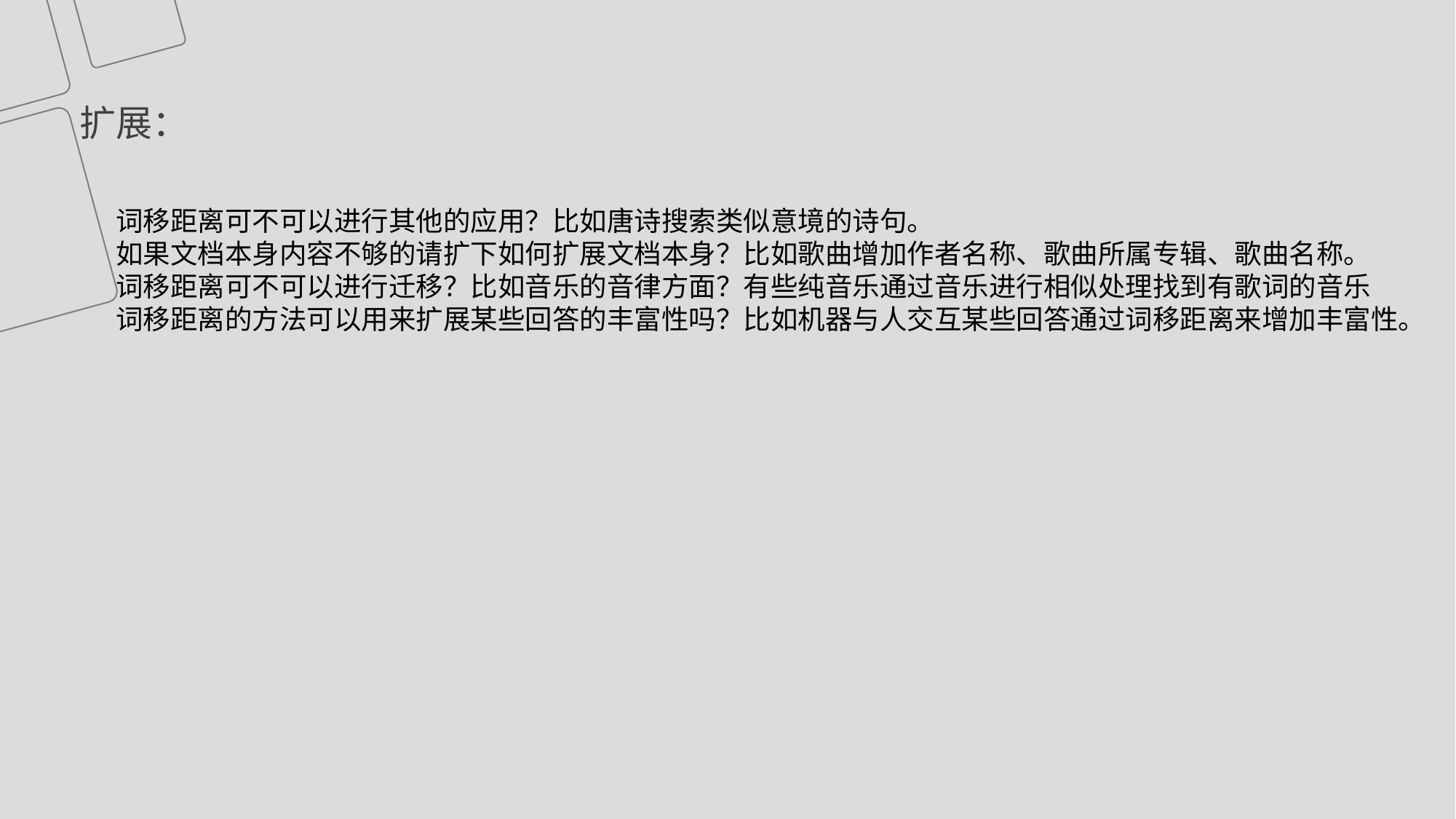

扩展：
词移距离可不可以进行其他的应用？比如唐诗搜索类似意境的诗句。
如果文档本身内容不够的请扩下如何扩展文档本身？比如歌曲增加作者名称、歌曲所属专辑、歌曲名称。
词移距离可不可以进行迁移？比如音乐的音律方面？有些纯音乐通过音乐进行相似处理找到有歌词的音乐
词移距离的方法可以用来扩展某些回答的丰富性吗？比如机器与人交互某些回答通过词移距离来增加丰富性。